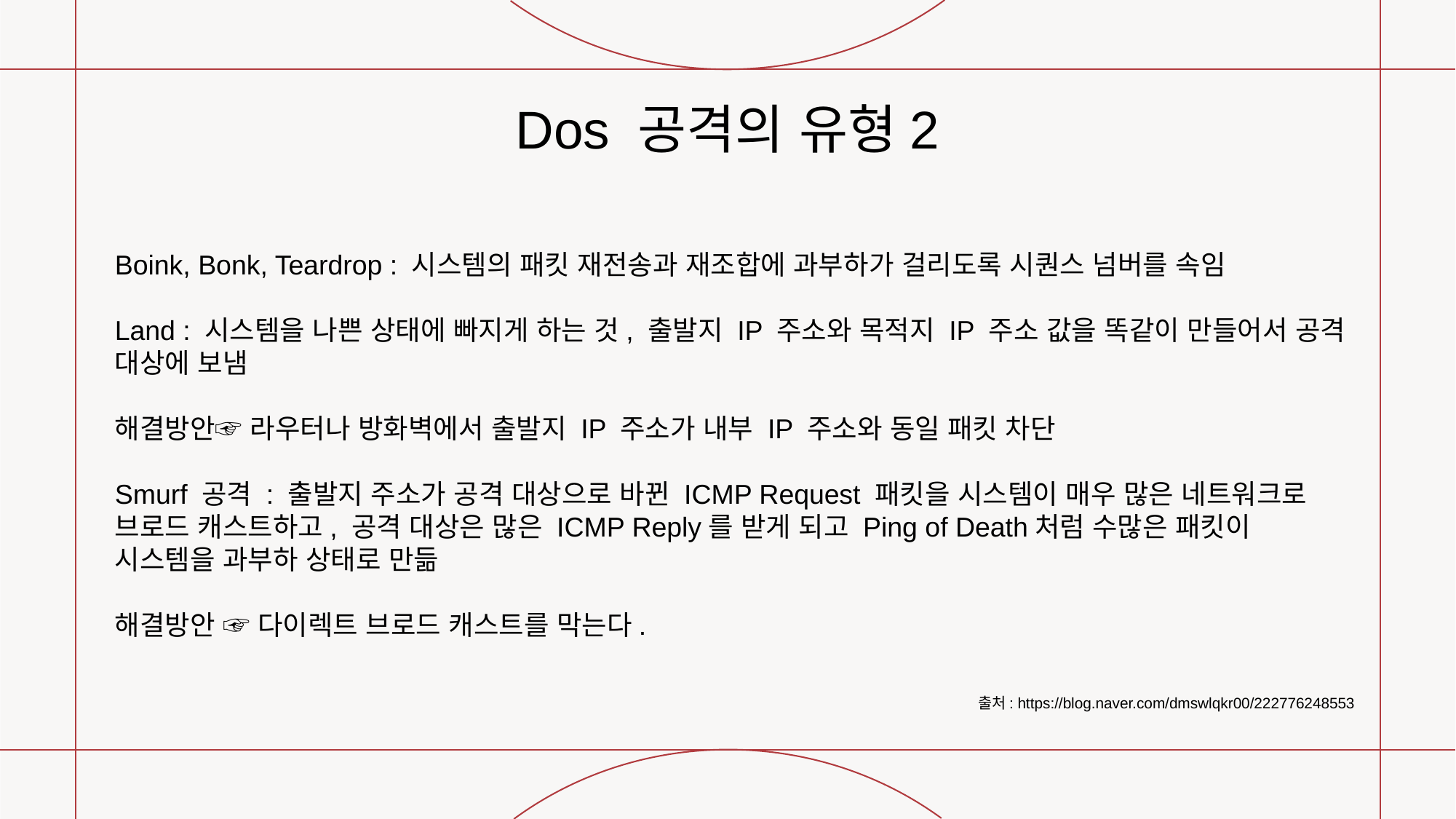

Dos 공격의 유형2
Boink, Bonk, Teardrop : 시스템의 패킷 재전송과 재조합에 과부하가 걸리도록 시퀀스 넘버를 속임

Land : 시스템을 나쁜 상태에 빠지게 하는 것, 출발지 IP 주소와 목적지 IP 주소 값을 똑같이 만들어서 공격 대상에 보냄

해결방안☞ 라우터나 방화벽에서 출발지 IP 주소가 내부 IP 주소와 동일 패킷 차단

Smurf 공격 : 출발지 주소가 공격 대상으로 바뀐 ICMP Request 패킷을 시스템이 매우 많은 네트워크로 브로드 캐스트하고, 공격 대상은 많은 ICMP Reply를 받게 되고 Ping of Death처럼 수많은 패킷이 시스템을 과부하 상태로 만듦

해결방안 ☞ 다이렉트 브로드 캐스트를 막는다.
출처: https://blog.naver.com/dmswlqkr00/222776248553